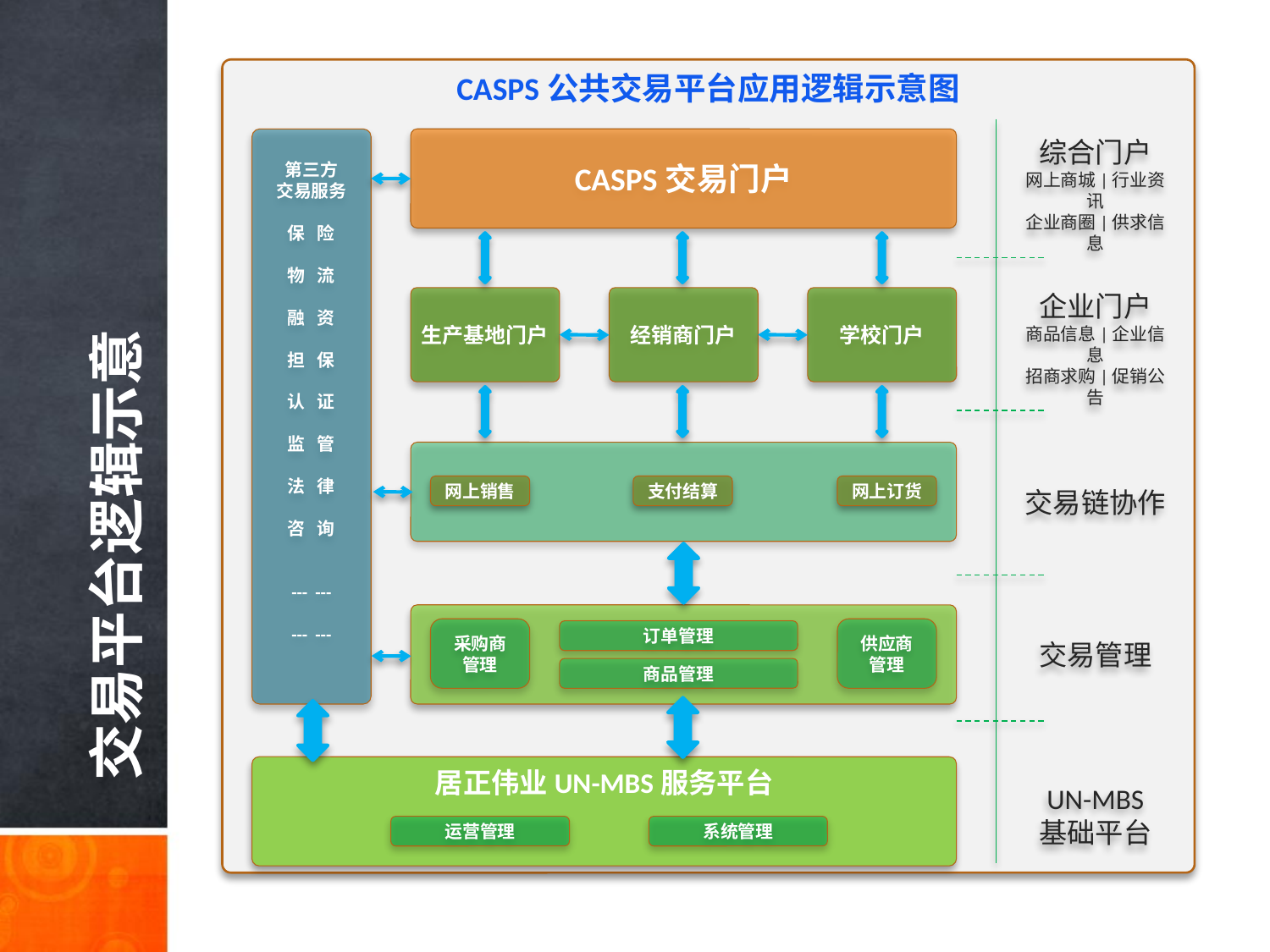

CASPS公共交易平台应用逻辑示意图

第三方
交易服务

保   险

物   流

融   资

担   保

认   证

监   管

法   律

咨   询

---  ---

---  ---
CASPS交易门户
综合门户
网上商城|行业资讯
企业商圈|供求信息

企业门户
商品信息|企业信息
招商求购|促销公告
生产基地门户
经销商门户
学校门户

网上销售
支付结算
网上订货
交易链协作

采购商管理
供应商管理
订单管理
交易管理
商品管理
居正伟业UN-MBS服务平台

UN-MBS
基础平台
运营管理
系统管理

交易平台逻辑示意